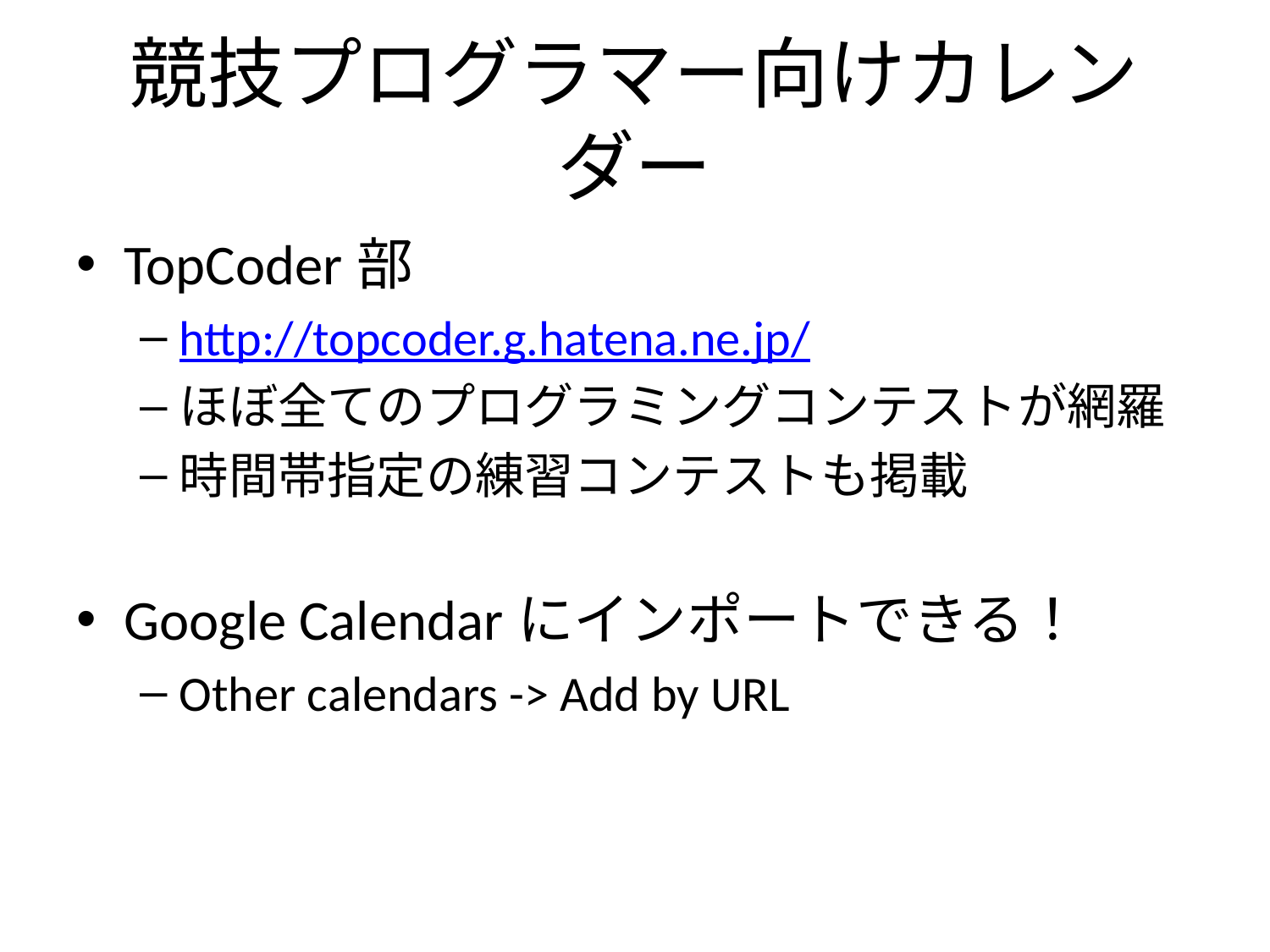

# 競技プログラマー向けカレンダー
TopCoder部
http://topcoder.g.hatena.ne.jp/
ほぼ全てのプログラミングコンテストが網羅
時間帯指定の練習コンテストも掲載

Google Calendarにインポートできる！
Other calendars -> Add by URL